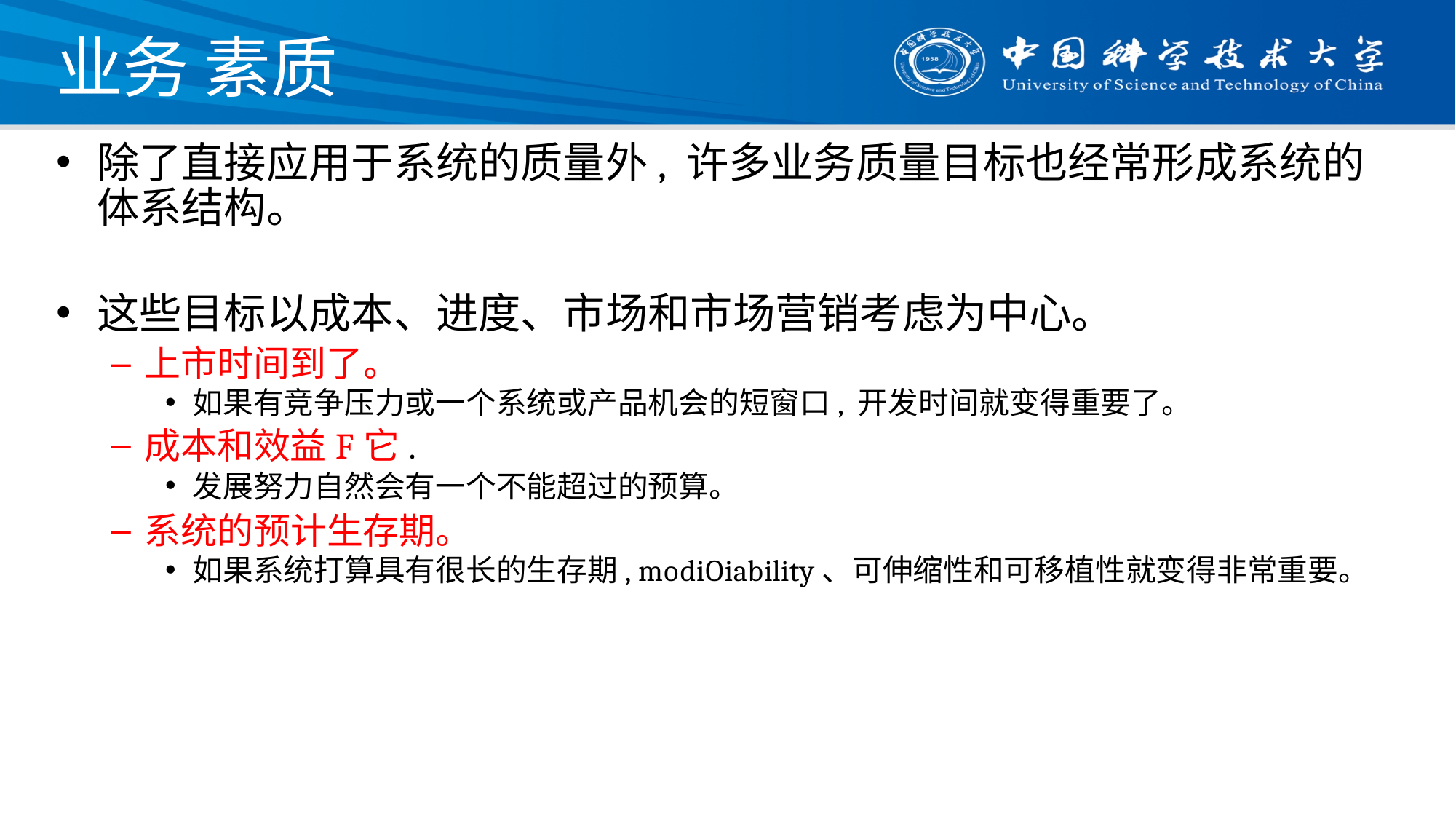

# 业务 素质
除了直接应用于系统的质量外, 许多业务质量目标也经常形成系统的体系结构。

这些目标以成本、进度、市场和市场营销考虑为中心。
上市时间到了。
如果有竞争压力或一个系统或产品机会的短窗口, 开发时间就变得重要了。
成本和效益F它.
发展努力自然会有一个不能超过的预算。
系统的预计生存期。
如果系统打算具有很长的生存期, modiOiability、可伸缩性和可移植性就变得非常重要。